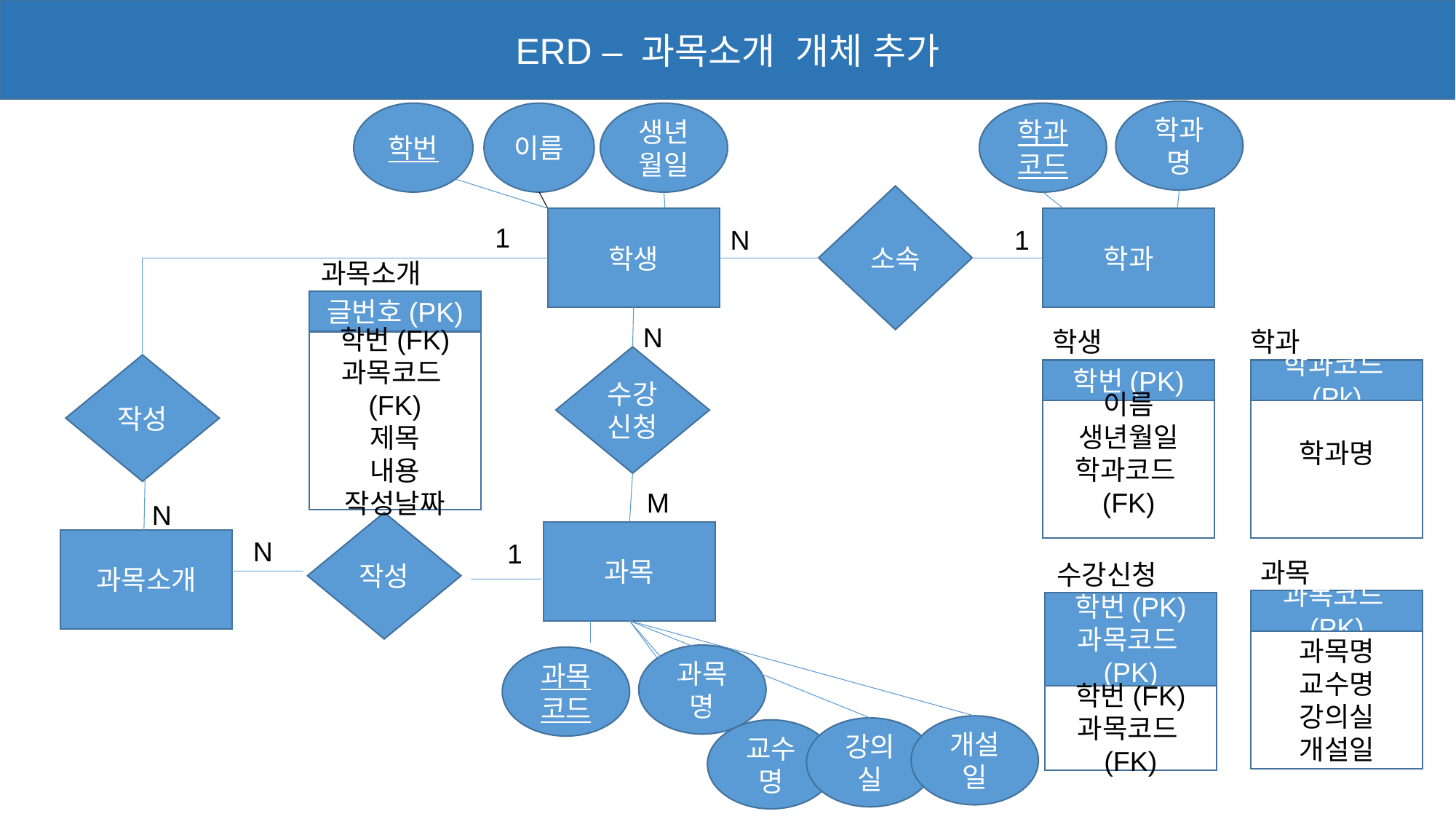

ERD – 과목소개  개체 추가
학과
명
학번
이름
생년월일
학과
코드
소속
학생
학과
1
N
1
과목소개
글번호(PK)
N
학생
학과
학번(FK)
과목코드(FK)
제목
내용
작성날짜
수강
신청
작성
학번(PK)
학과코드(Pk)
이름
생년월일
학과코드(FK)

학과명

M
N
작성
과목
N
과목소개
1
과목
수강신청
과목코드(PK)
학번(PK)
과목코드(PK)
과목명
교수명
강의실
개설일
과목명
과목
코드
학번(FK)
과목코드(FK)
개설일
강의실
교수명